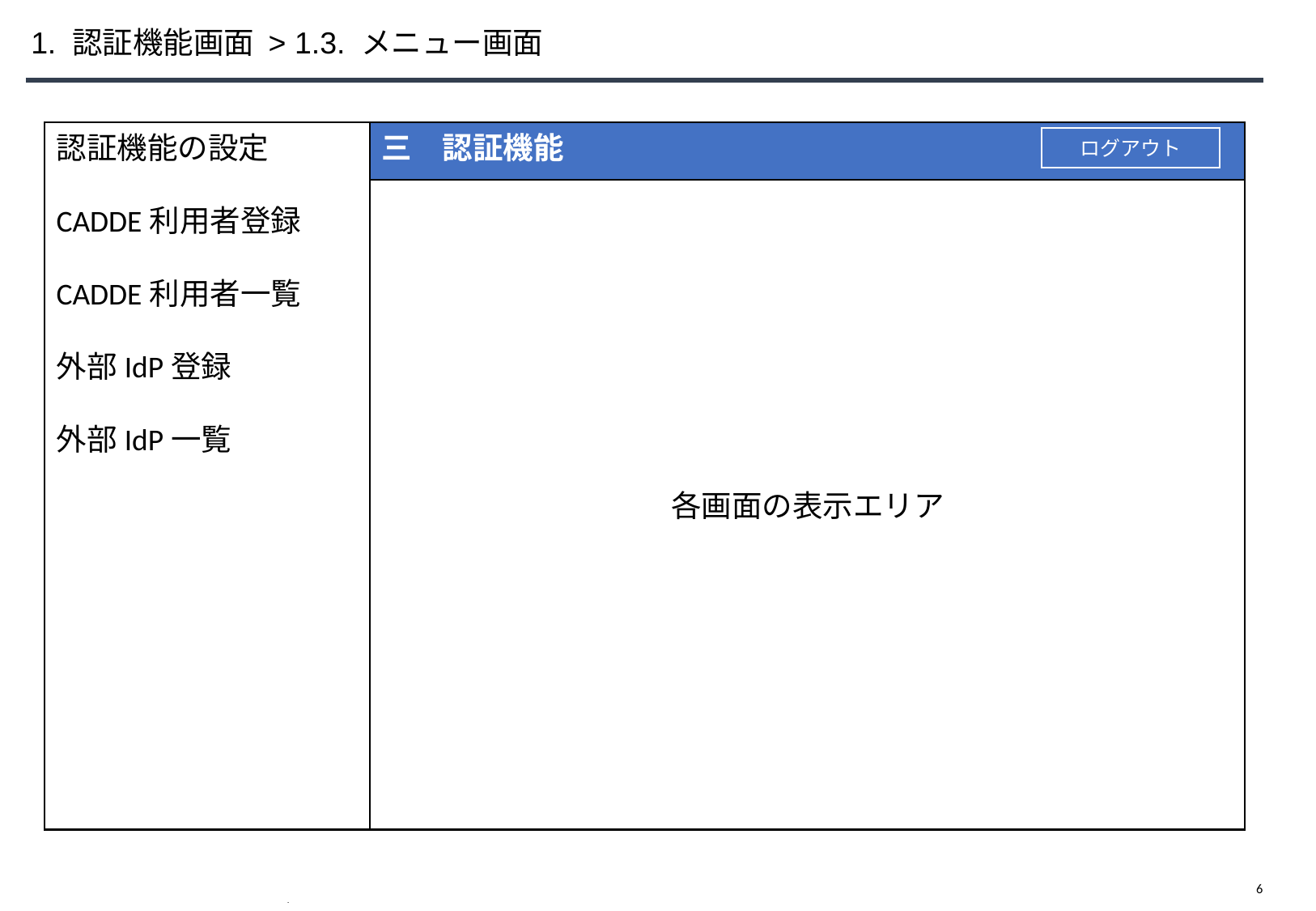

# 1. 認証機能画面 > 1.3. メニュー画面
認証機能の設定

CADDE利用者登録

CADDE利用者一覧

外部IdP登録

外部IdP一覧
三　認証機能
ログアウト
各画面の表示エリア